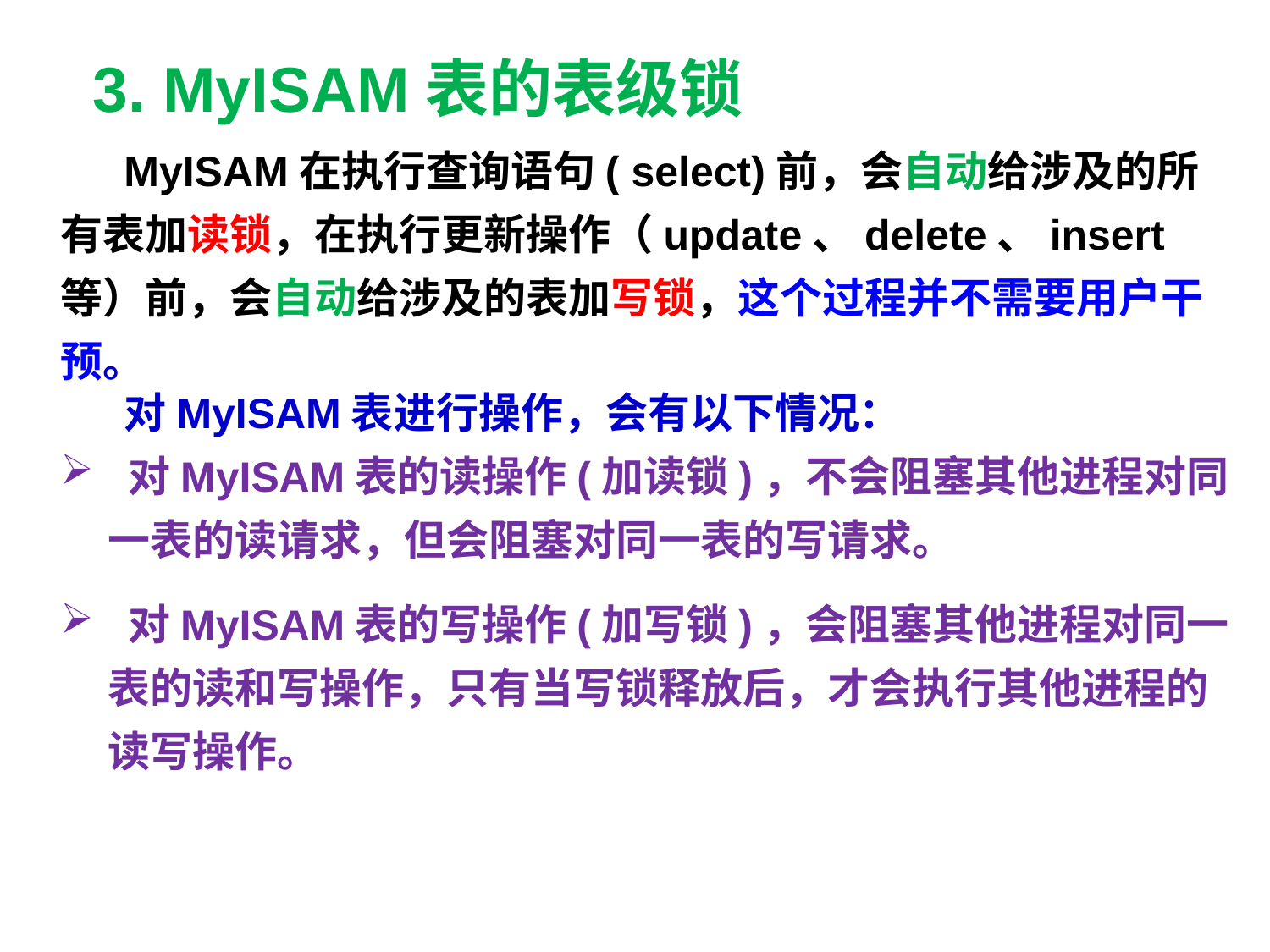

3. MyISAM表的表级锁
MyISAM在执行查询语句( select)前，会自动给涉及的所有表加读锁，在执行更新操作（update、delete、insert等）前，会自动给涉及的表加写锁，这个过程并不需要用户干预。
对MyISAM表进行操作，会有以下情况：
 对MyISAM表的读操作(加读锁)，不会阻塞其他进程对同一表的读请求，但会阻塞对同一表的写请求。
 对MyISAM表的写操作(加写锁)，会阻塞其他进程对同一表的读和写操作，只有当写锁释放后，才会执行其他进程的读写操作。